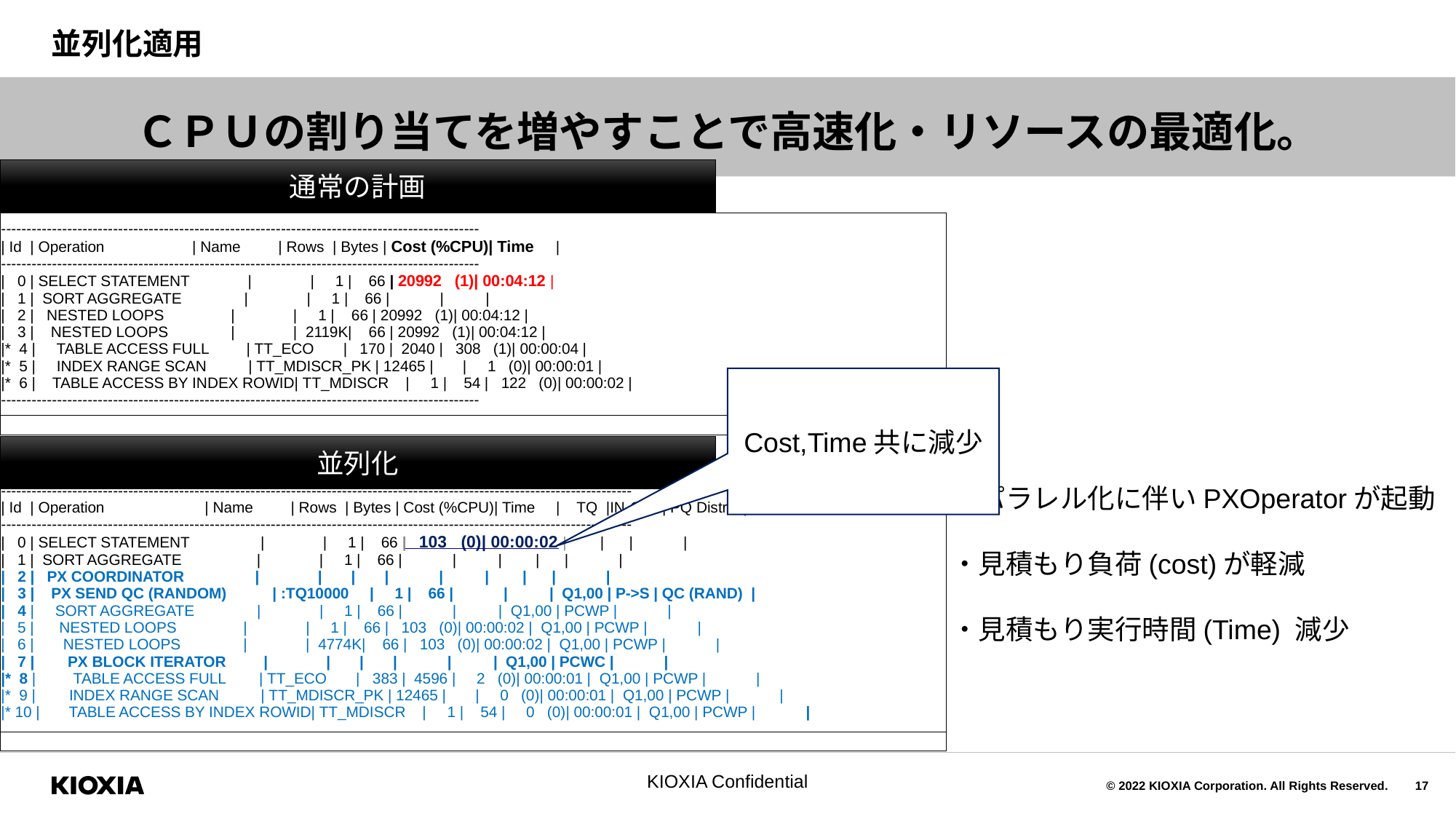

# 並列化適用
ＣＰＵの割り当てを増やすことで高速化・リソースの最適化。
通常の計画
| ---------------------------------------------------------------------------------------------- | Id | Operation | Name | Rows | Bytes | Cost (%CPU)| Time | ---------------------------------------------------------------------------------------------- | 0 | SELECT STATEMENT | | 1 | 66 | 20992 (1)| 00:04:12 | | 1 | SORT AGGREGATE | | 1 | 66 | | | | 2 | NESTED LOOPS | | 1 | 66 | 20992 (1)| 00:04:12 | | 3 | NESTED LOOPS | | 2119K| 66 | 20992 (1)| 00:04:12 | |\* 4 | TABLE ACCESS FULL | TT\_ECO | 170 | 2040 | 308 (1)| 00:00:04 | |\* 5 | INDEX RANGE SCAN | TT\_MDISCR\_PK | 12465 | | 1 (0)| 00:00:01 | |\* 6 | TABLE ACCESS BY INDEX ROWID| TT\_MDISCR | 1 | 54 | 122 (0)| 00:00:02 | ---------------------------------------------------------------------------------------------- |
| --- |
|  |
Cost,Time共に減少
並列化
| ---------------------------------------------------------------------------------------------------------------------------- | Id | Operation | Name | Rows | Bytes | Cost (%CPU)| Time | TQ |IN-OUT| PQ Distrib | ---------------------------------------------------------------------------------------------------------------------------- | 0 | SELECT STATEMENT | | 1 | 66 | 103 (0)| 00:00:02 | | | | | 1 | SORT AGGREGATE | | 1 | 66 | | | | | | | 2 | PX COORDINATOR | | | | | | | | | | 3 | PX SEND QC (RANDOM) | :TQ10000 | 1 | 66 | | | Q1,00 | P->S | QC (RAND) | | 4 | SORT AGGREGATE | | 1 | 66 | | | Q1,00 | PCWP | | | 5 | NESTED LOOPS | | 1 | 66 | 103 (0)| 00:00:02 | Q1,00 | PCWP | | | 6 | NESTED LOOPS | | 4774K| 66 | 103 (0)| 00:00:02 | Q1,00 | PCWP | | | 7 | PX BLOCK ITERATOR | | | | | | Q1,00 | PCWC | | |\* 8 | TABLE ACCESS FULL | TT\_ECO | 383 | 4596 | 2 (0)| 00:00:01 | Q1,00 | PCWP | | |\* 9 | INDEX RANGE SCAN | TT\_MDISCR\_PK | 12465 | | 0 (0)| 00:00:01 | Q1,00 | PCWP | | |\* 10 | TABLE ACCESS BY INDEX ROWID| TT\_MDISCR | 1 | 54 | 0 (0)| 00:00:01 | Q1,00 | PCWP | | |
| --- |
|  |
・パラレル化に伴いPXOperatorが起動

・見積もり負荷(cost)が軽減

・見積もり実行時間(Time) 減少

KIOXIA Confidential